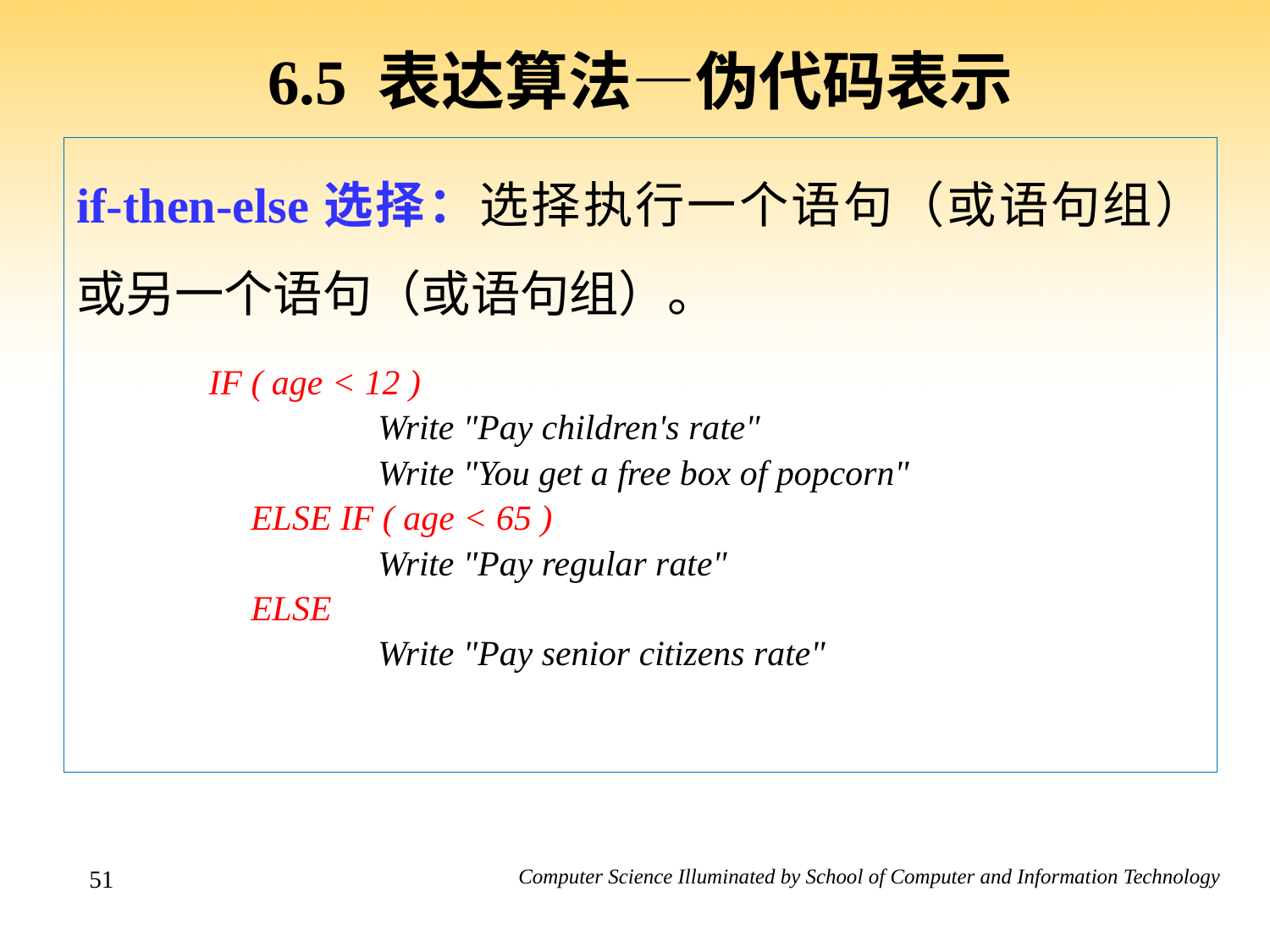

# 6.5 表达算法—伪代码表示
if-then-else选择：选择执行一个语句（或语句组）或另一个语句（或语句组）。

                   IF ( age < 12 )
			Write "Pay children's rate"
			Write "You get a free box of popcorn"
		ELSE IF ( age < 65 )
			Write "Pay regular rate"
		ELSE
			Write "Pay senior citizens rate"

51